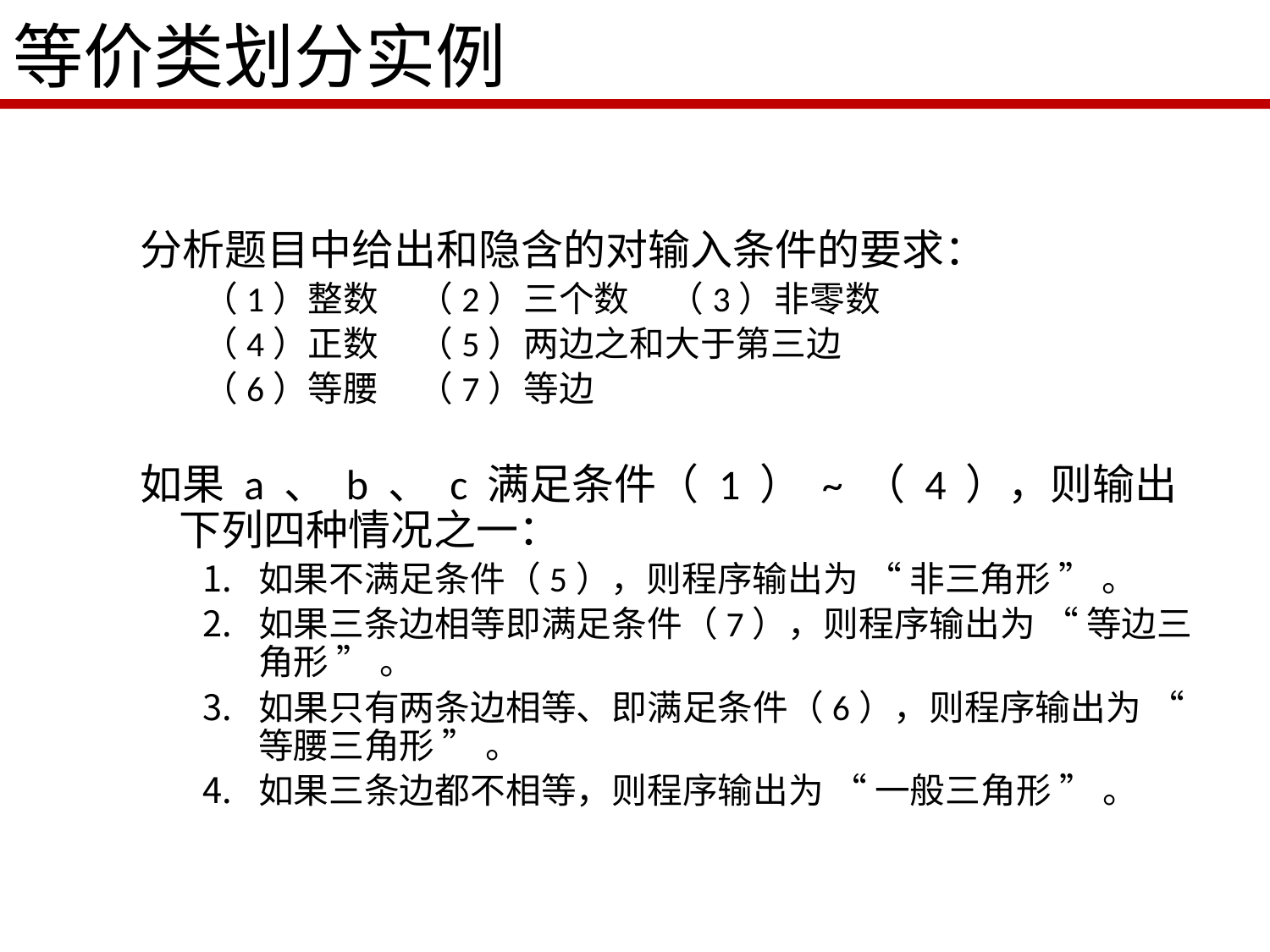

# 等价类划分实例
分析题目中给出和隐含的对输入条件的要求：
（1）整数     （2）三个数     （3）非零数
（4）正数     （5）两边之和大于第三边
（6）等腰     （7）等边

如果 a 、 b 、 c 满足条件（ 1 ） ~ （ 4 ），则输出下列四种情况之一：
如果不满足条件（5），则程序输出为 “ 非三角形 ” 。
如果三条边相等即满足条件（7），则程序输出为 “ 等边三角形 ” 。
如果只有两条边相等、即满足条件（6），则程序输出为 “ 等腰三角形 ” 。
如果三条边都不相等，则程序输出为 “ 一般三角形 ” 。